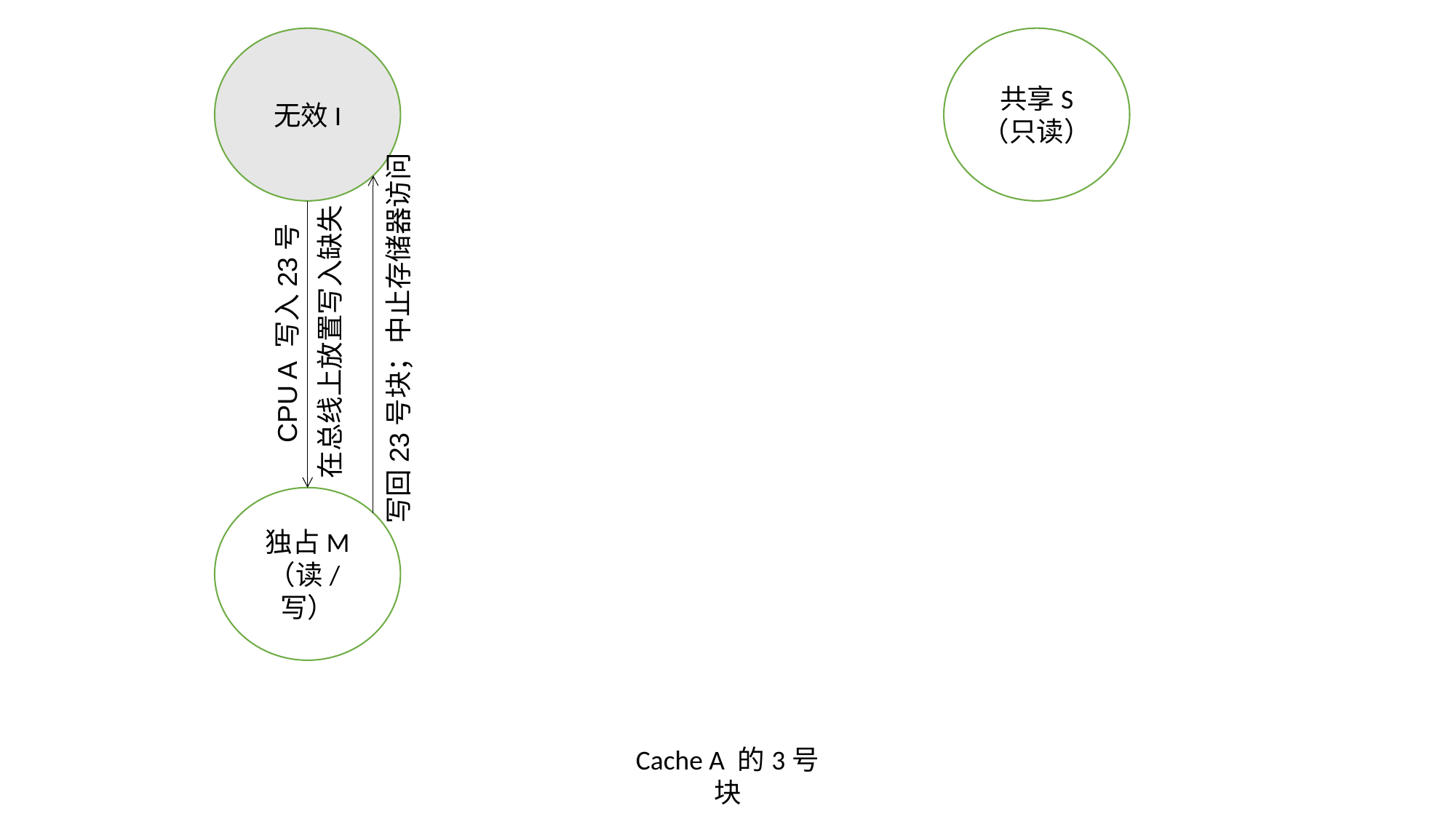

无效I
共享S
（只读）
写回23号块；中止存储器访问
CPU A 写入23号
在总线上放置写入缺失
独占M
（读/写）
Cache A 的3号块